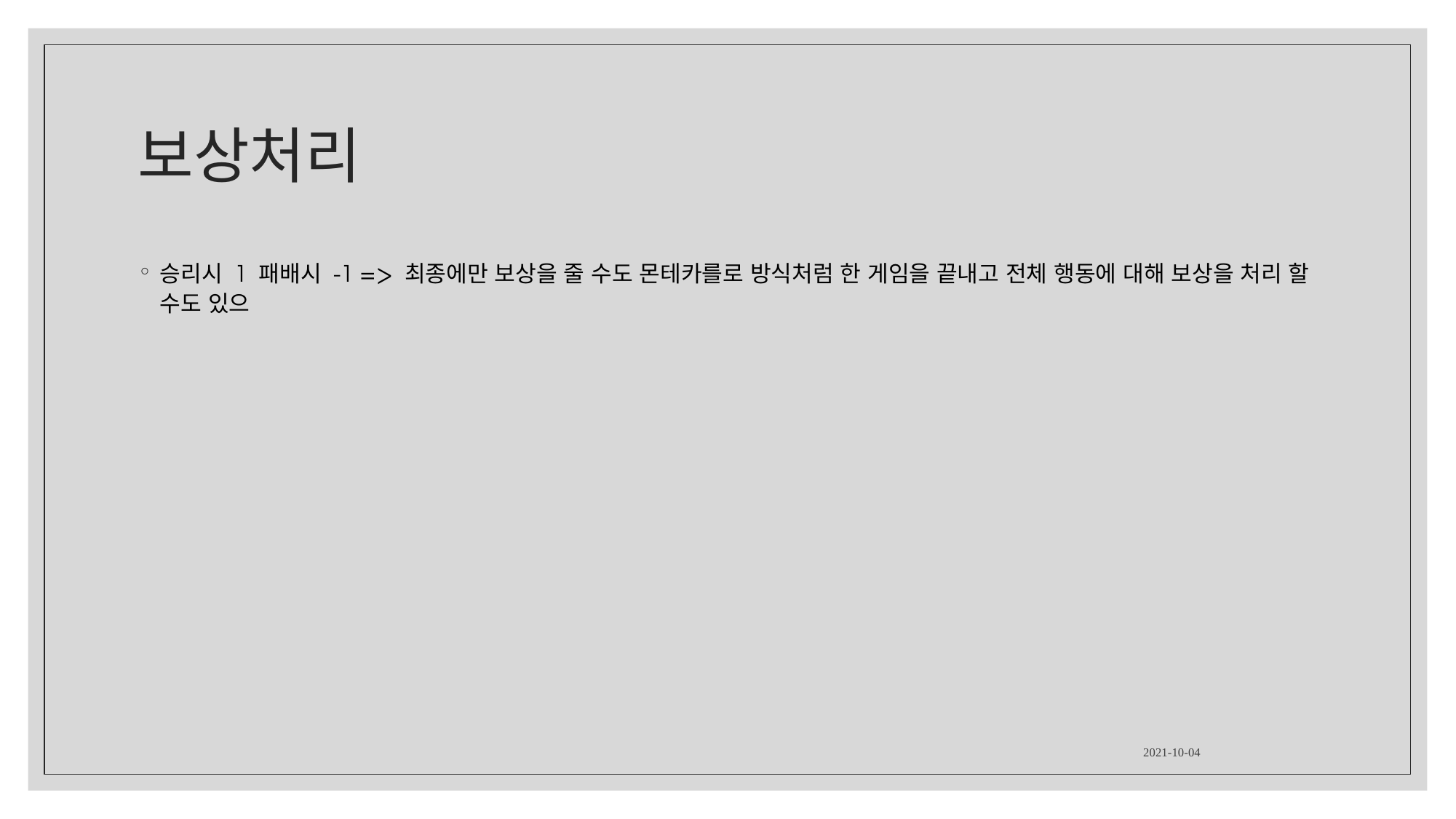

# 보상처리
승리시 1 패배시 -1 => 최종에만 보상을 줄 수도 몬테카를로 방식처럼 한 게임을 끝내고 전체 행동에 대해 보상을 처리 할 수도 있으
2021-10-04